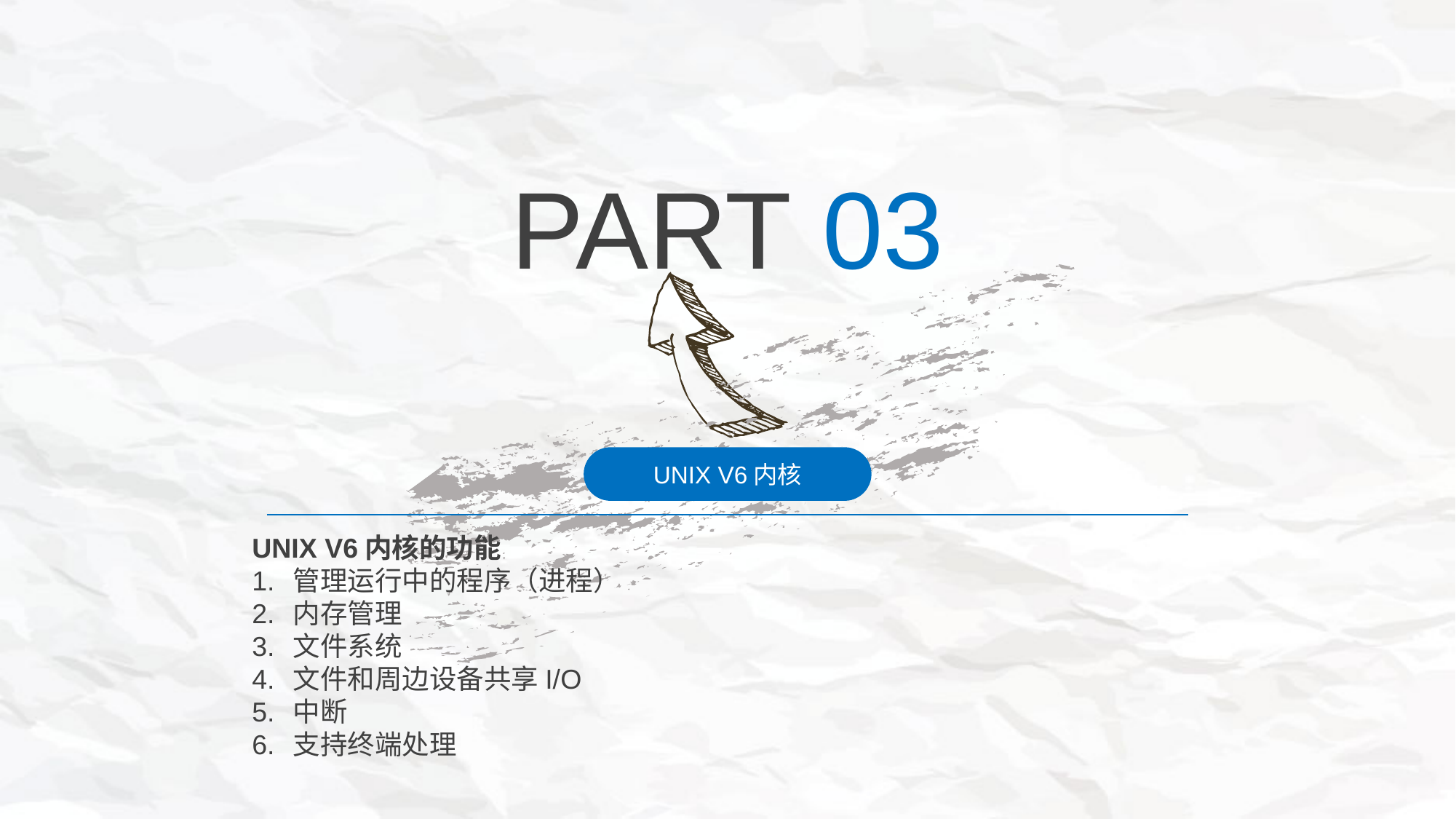

PART 03

UNIX V6内核
UNIX V6内核的功能
管理运行中的程序（进程）
内存管理
文件系统
文件和周边设备共享I/O
中断
支持终端处理